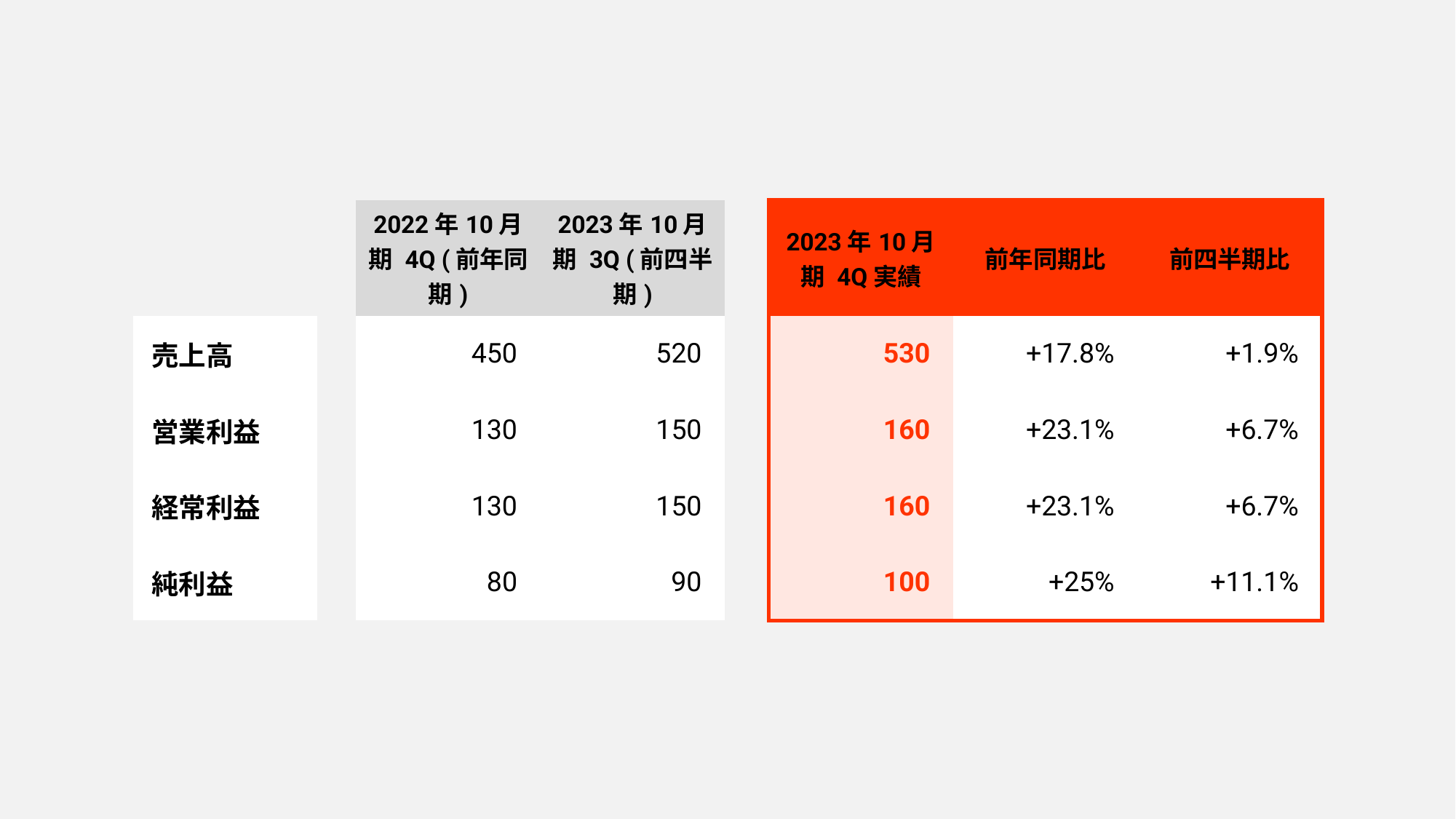

|  |  | 2022年10月期 4Q (前年同期) | 2023年10月期 3Q (前四半期) |  | 2023年10月期 4Q実績 | 前年同期比 | 前四半期比 |
| --- | --- | --- | --- | --- | --- | --- | --- |
| 売上高 |  | 450 | 520 |  | 530 | +17.8% | +1.9% |
| 営業利益 |  | 130 | 150 |  | 160 | +23.1% | +6.7% |
| 経常利益 |  | 130 | 150 |  | 160 | +23.1% | +6.7% |
| 純利益 |  | 80 | 90 |  | 100 | +25% | +11.1% |